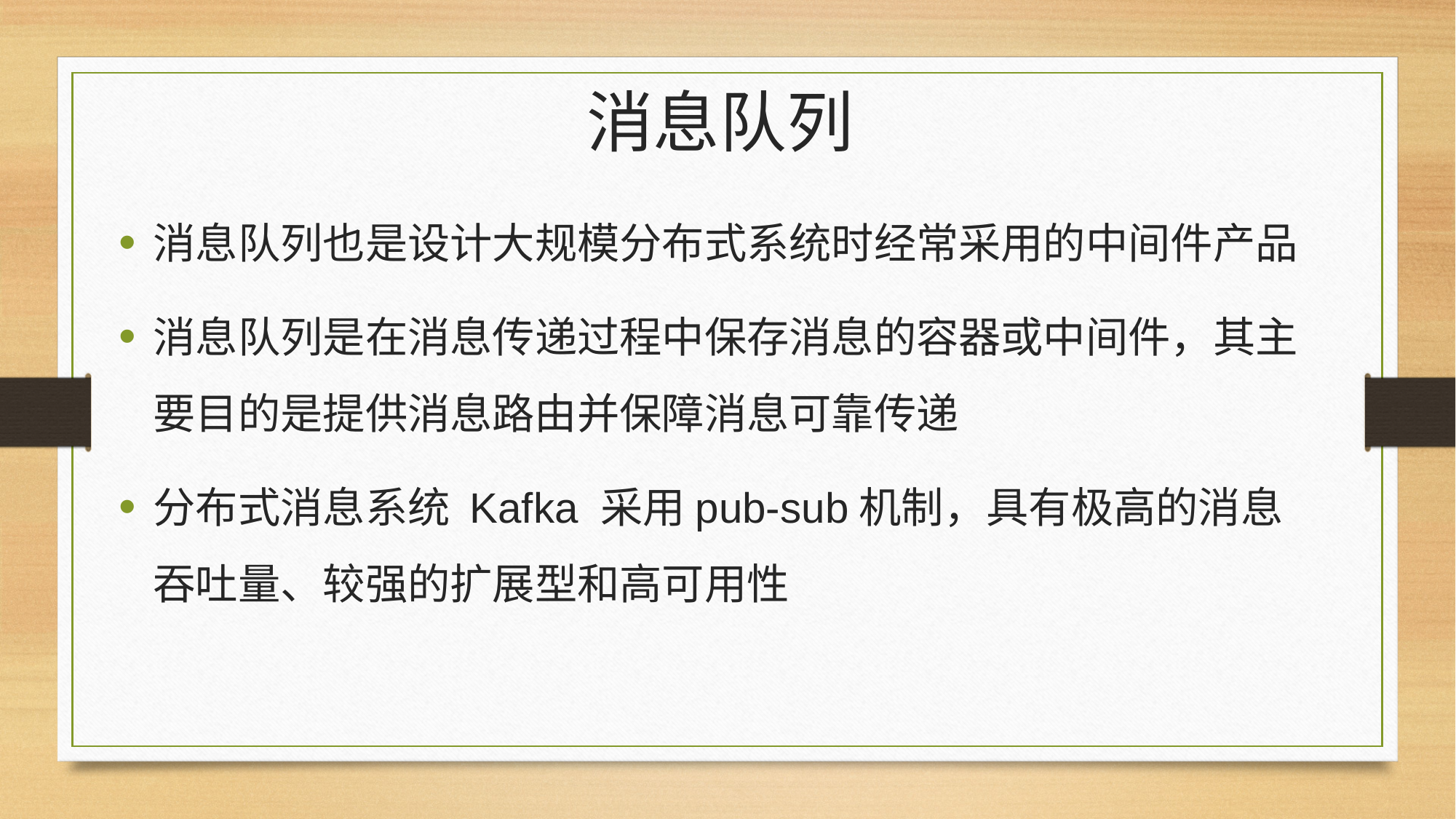

# 消息队列
消息队列也是设计大规模分布式系统时经常采用的中间件产品
消息队列是在消息传递过程中保存消息的容器或中间件，其主要目的是提供消息路由并保障消息可靠传递
分布式消息系统 Kafka 采用pub-sub机制，具有极高的消息吞吐量、较强的扩展型和高可用性